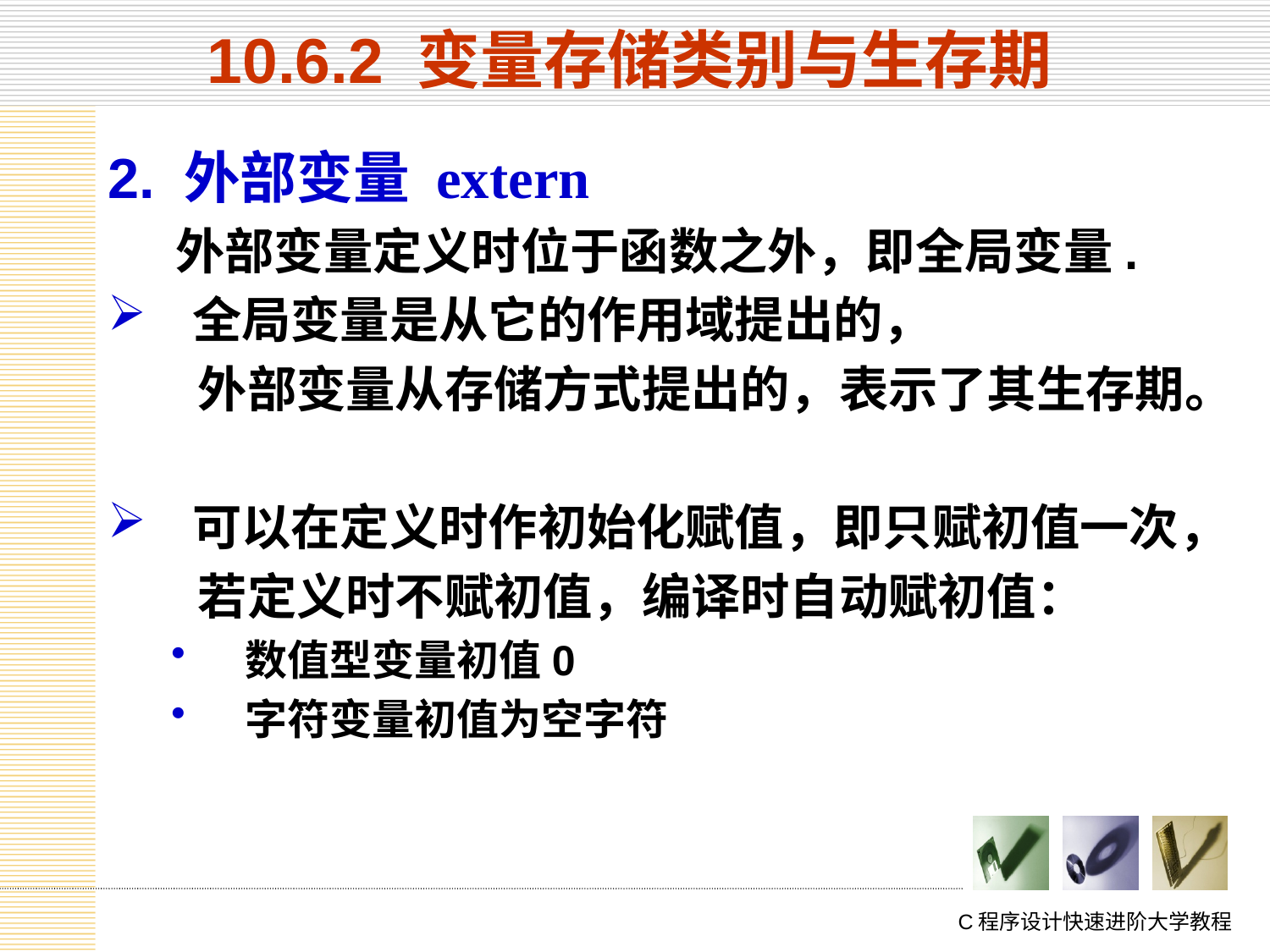

# 10.6.2 变量存储类别与生存期
2. 外部变量 extern
     外部变量定义时位于函数之外，即全局变量.
全局变量是从它的作用域提出的，
       外部变量从存储方式提出的，表示了其生存期。

可以在定义时作初始化赋值，即只赋初值一次，
       若定义时不赋初值，编译时自动赋初值：
数值型变量初值0
字符变量初值为空字符
76
C程序设计快速进阶大学教程